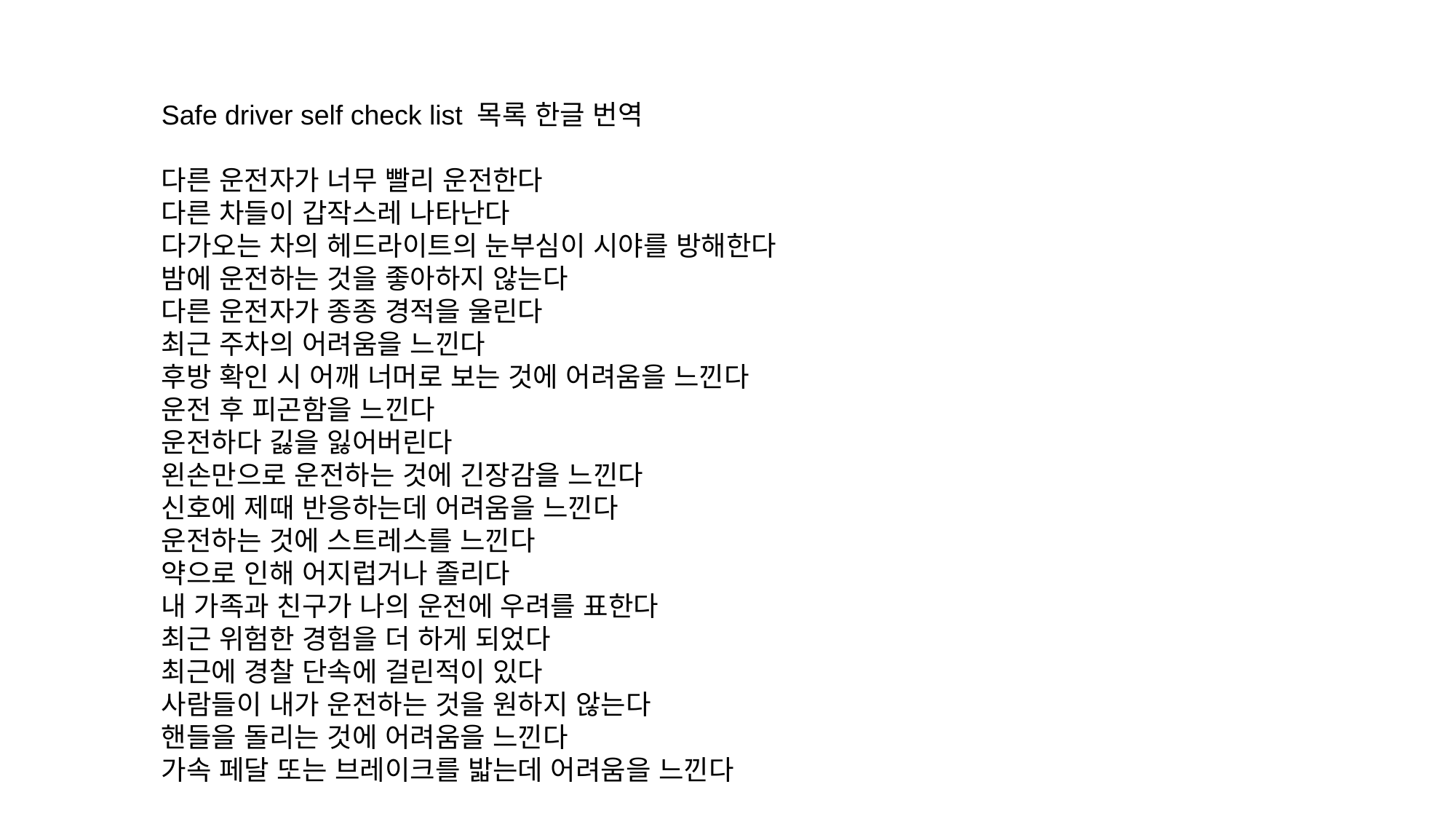

Safe driver self check list 목록 한글 번역

다른 운전자가 너무 빨리 운전한다
다른 차들이 갑작스레 나타난다
다가오는 차의 헤드라이트의 눈부심이 시야를 방해한다
밤에 운전하는 것을 좋아하지 않는다
다른 운전자가 종종 경적을 울린다
최근 주차의 어려움을 느낀다
후방 확인 시 어깨 너머로 보는 것에 어려움을 느낀다
운전 후 피곤함을 느낀다
운전하다 긿을 잃어버린다
왼손만으로 운전하는 것에 긴장감을 느낀다
신호에 제때 반응하는데 어려움을 느낀다
운전하는 것에 스트레스를 느낀다
약으로 인해 어지럽거나 졸리다
내 가족과 친구가 나의 운전에 우려를 표한다
최근 위험한 경험을 더 하게 되었다
최근에 경찰 단속에 걸린적이 있다
사람들이 내가 운전하는 것을 원하지 않는다
핸들을 돌리는 것에 어려움을 느낀다
가속 페달 또는 브레이크를 밟는데 어려움을 느낀다